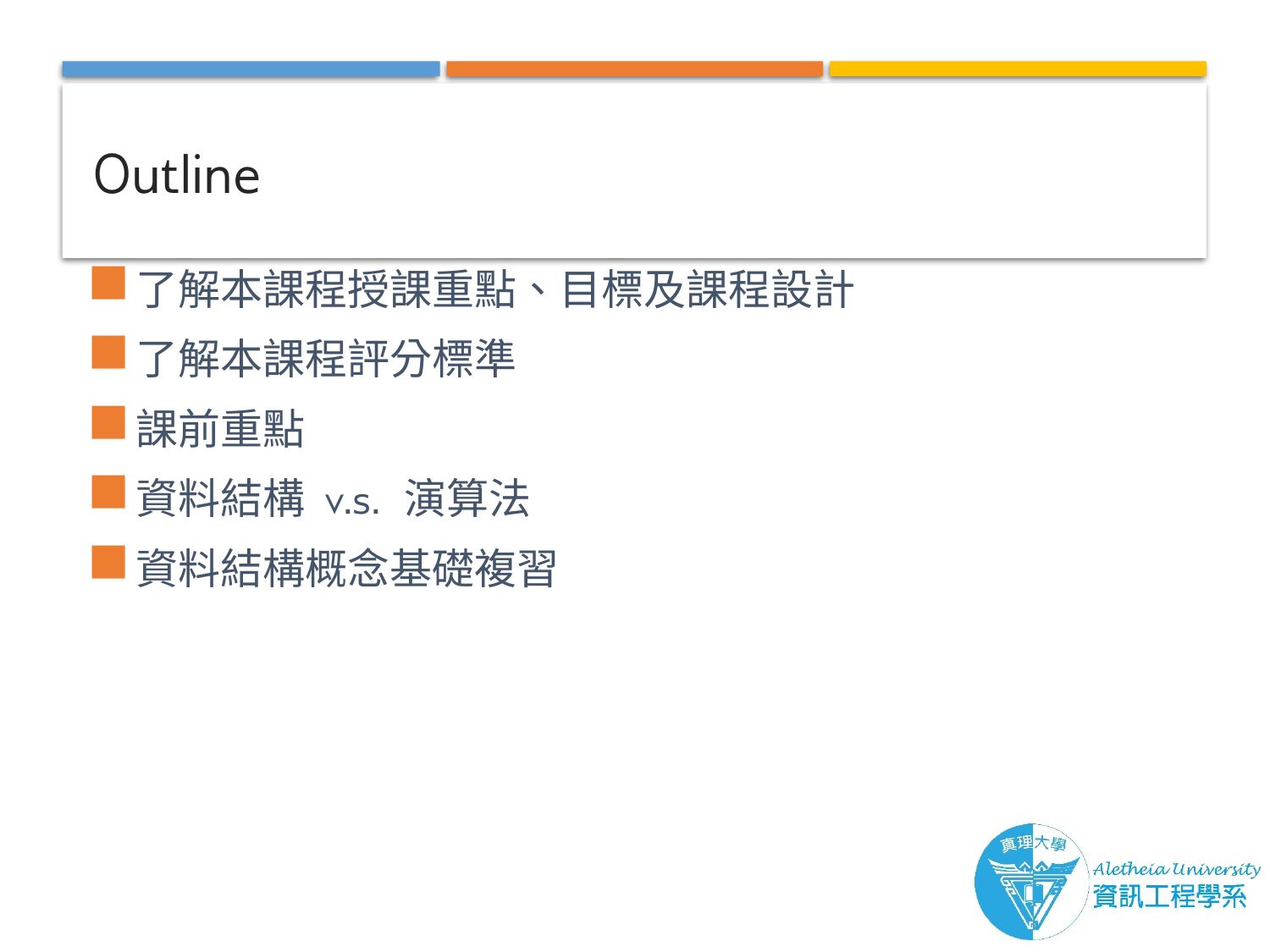

# Outline
了解本課程授課重點、目標及課程設計
了解本課程評分標準
課前重點
資料結構 v.s. 演算法
資料結構概念基礎複習